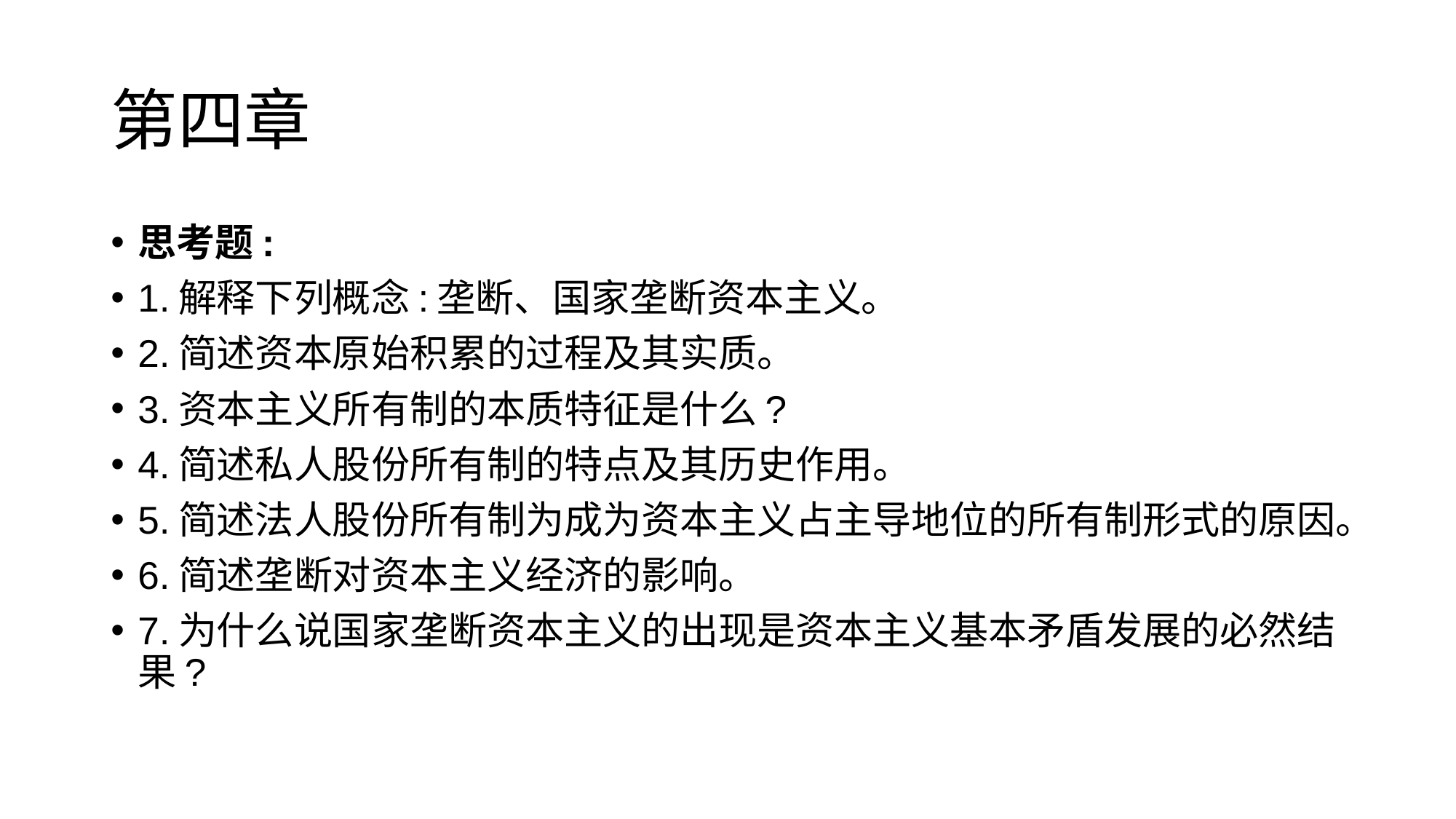

# 第四章
思考题:
1.解释下列概念:垄断、国家垄断资本主义。
2.简述资本原始积累的过程及其实质。
3.资本主义所有制的本质特征是什么?
4.简述私人股份所有制的特点及其历史作用。
5.简述法人股份所有制为成为资本主义占主导地位的所有制形式的原因。
6.简述垄断对资本主义经济的影响。
7.为什么说国家垄断资本主义的出现是资本主义基本矛盾发展的必然结果?